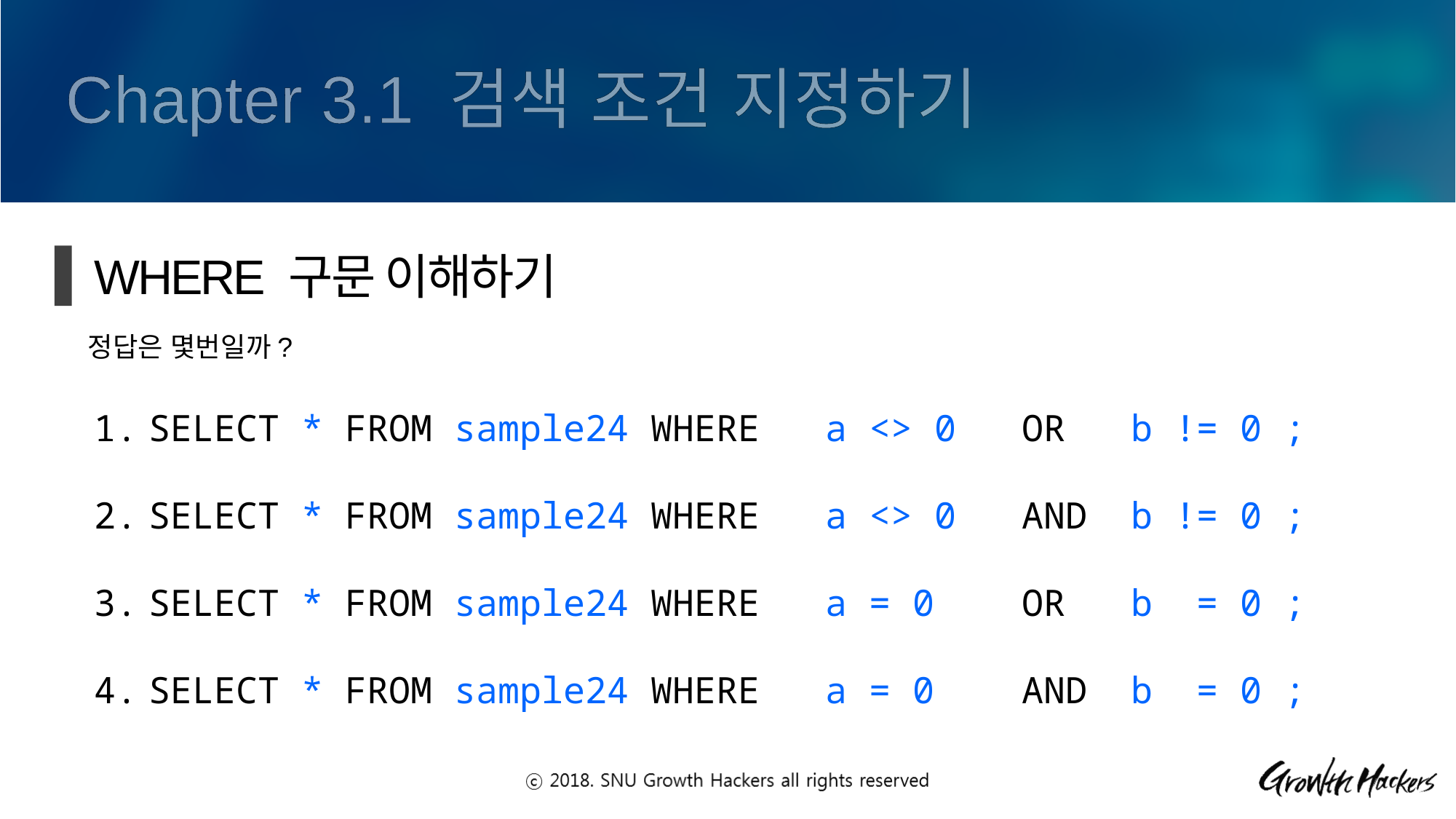

Chapter 3.1 검색 조건 지정하기
WHERE 구문 이해하기

정답은 몇번일까?
SELECT * FROM sample24 WHERE	 a <> 0   OR   b != 0 ;

SELECT * FROM sample24 WHERE	 a <> 0   AND  b != 0 ;

SELECT * FROM sample24 WHERE	 a = 0    OR   b  = 0 ;

SELECT * FROM sample24 WHERE	 a = 0    AND  b  = 0 ;